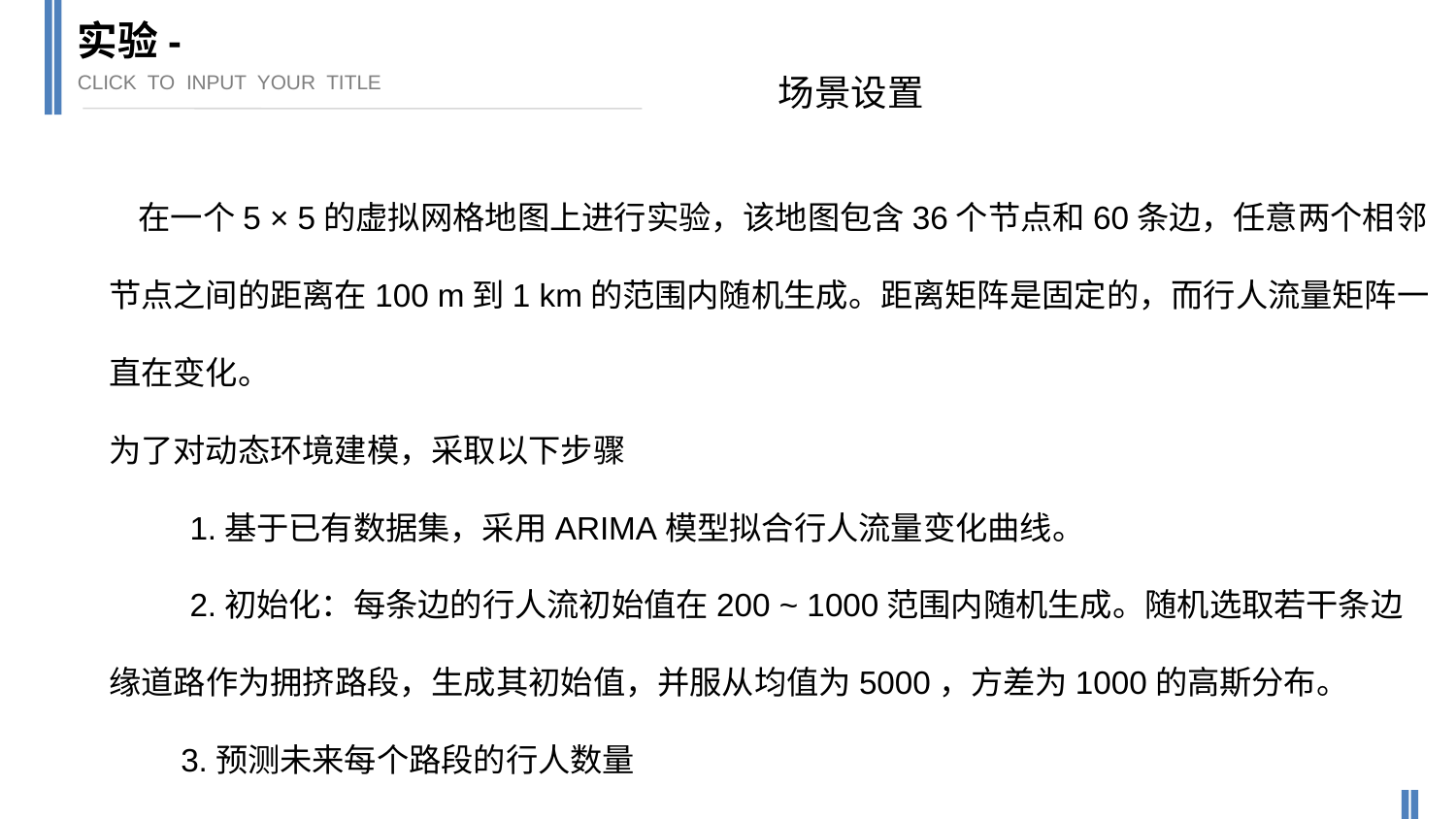

实验-
CLICK  TO  INPUT  YOUR  TITLE
场景设置
   在一个5 × 5的虚拟网格地图上进行实验，该地图包含36个节点和60条边，任意两个相邻节点之间的距离在100 m到1 km的范围内随机生成。距离矩阵是固定的，而行人流量矩阵一直在变化。
为了对动态环境建模，采取以下步骤
         1.基于已有数据集，采用ARIMA模型拟合行人流量变化曲线。
         2.初始化：每条边的行人流初始值在200 ~ 1000范围内随机生成。随机选取若干条边缘道路作为拥挤路段，生成其初始值，并服从均值为5000，方差为1000的高斯分布。
        3.预测未来每个路段的行人数量